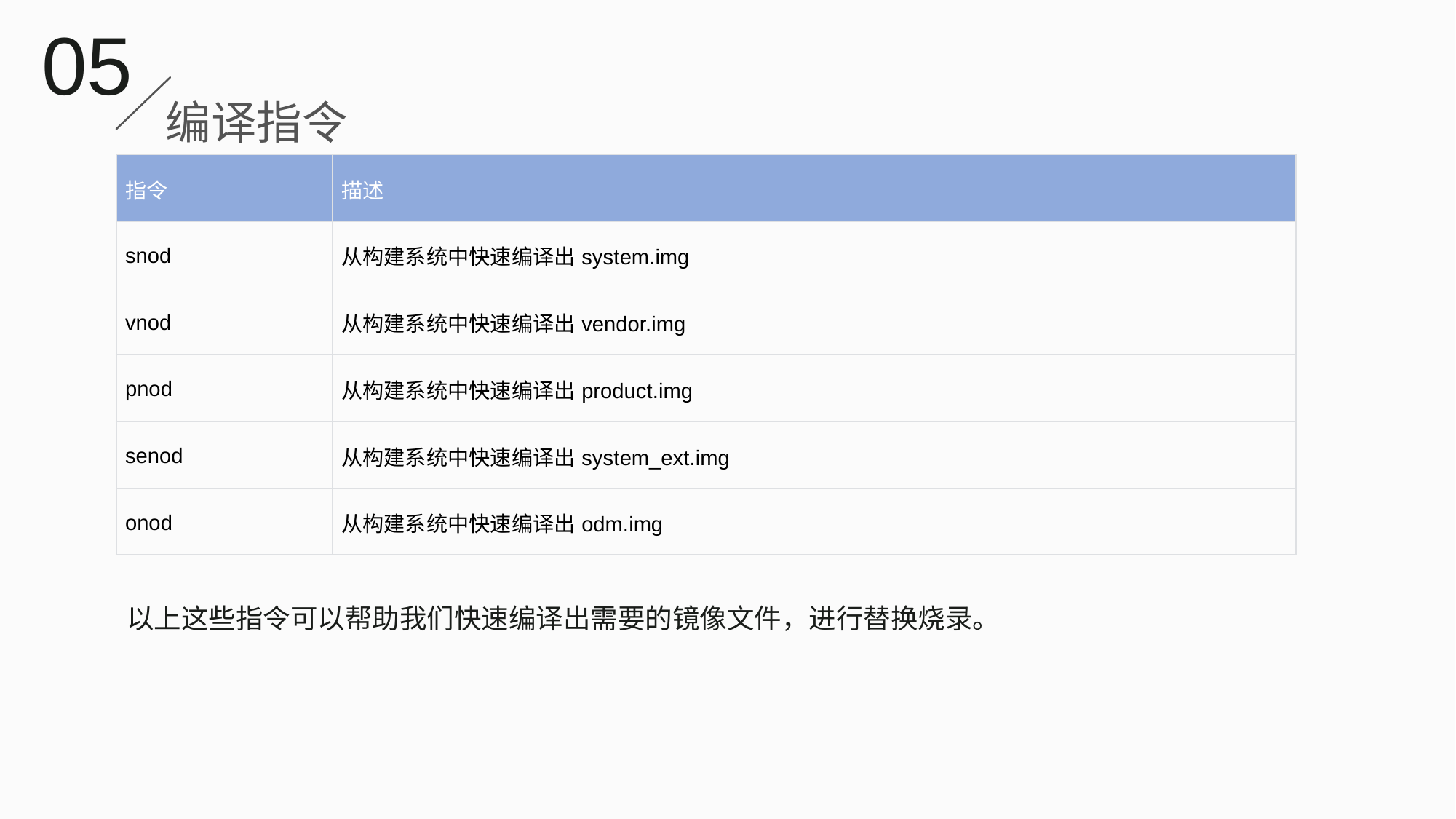

05
编译指令
| 指令 | 描述 |
| --- | --- |
| snod | 从构建系统中快速编译出system.img |
| vnod | 从构建系统中快速编译出vendor.img |
| pnod | 从构建系统中快速编译出product.img |
| senod | 从构建系统中快速编译出system\_ext.img |
| onod | 从构建系统中快速编译出odm.img |
以上这些指令可以帮助我们快速编译出需要的镜像文件，进行替换烧录。